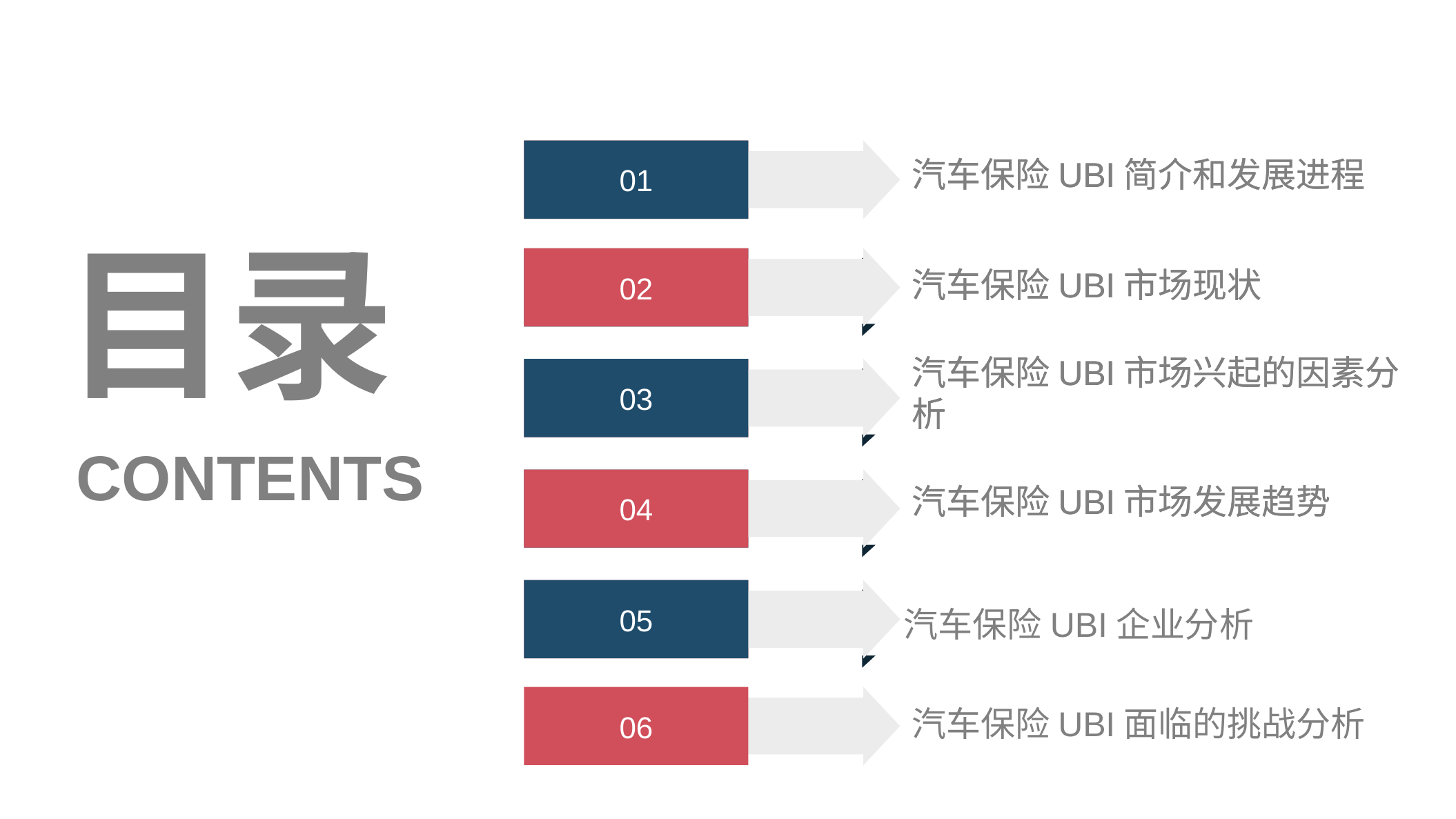

01

01

汽车保险UBI简介和发展进程
汽车保险UBI简介和发展进程
目录
02

02

汽车保险UBI市场现状分析
汽车保险UBI市场现状分析

03

03

汽车保险UBI市场兴起的因素分析
汽车保险UBI市场兴起的因素分析

CONTENTS
04

04

汽车保险UBI市场发展趋势
汽车保险UBI市场发展趋势

05

05

汽车保险UBI企业分析

06

汽车保险UBI面临的挑战分析